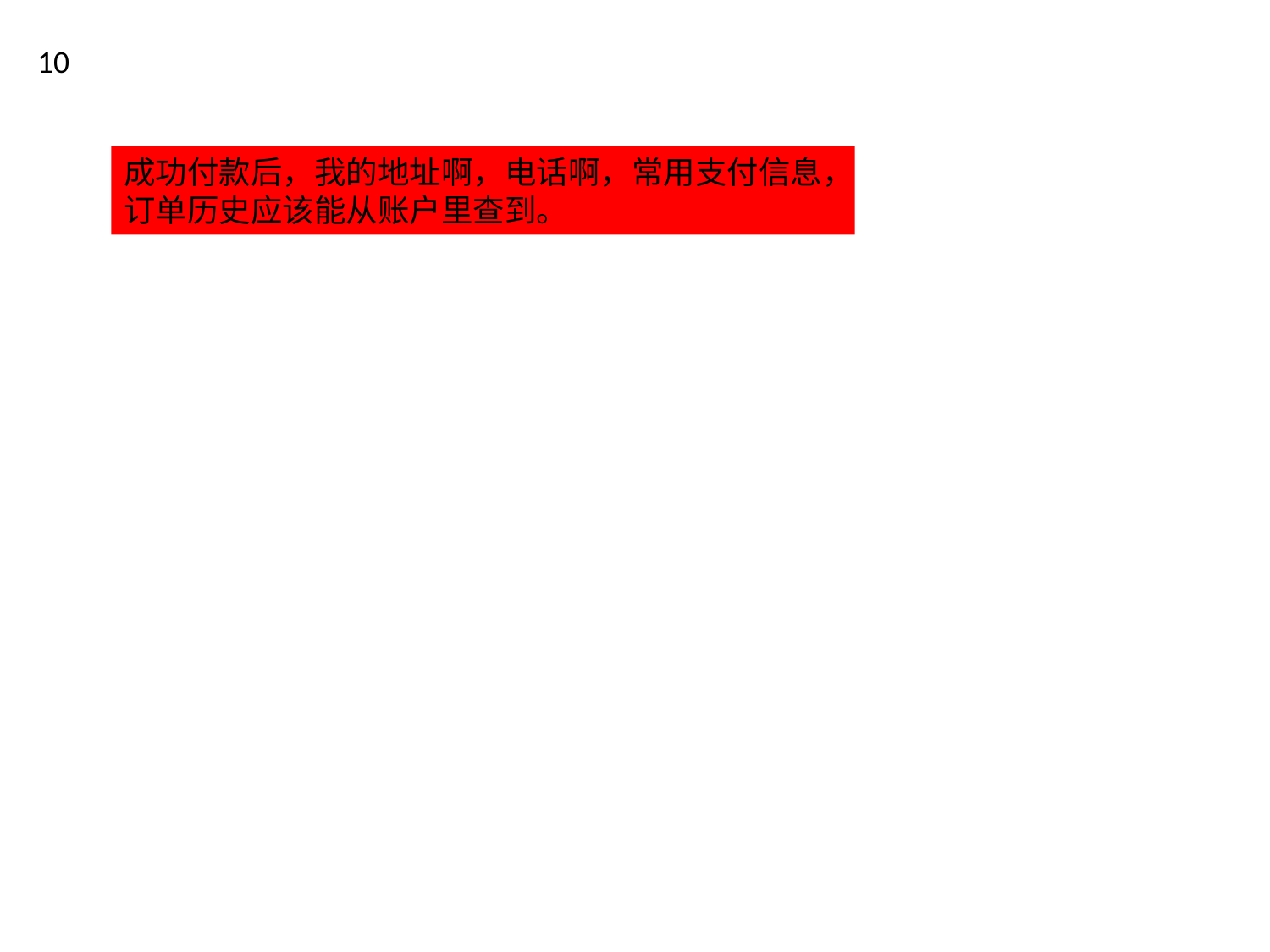

10
成功付款后，我的地址啊，电话啊，常用支付信息，订单历史应该能从账户里查到。